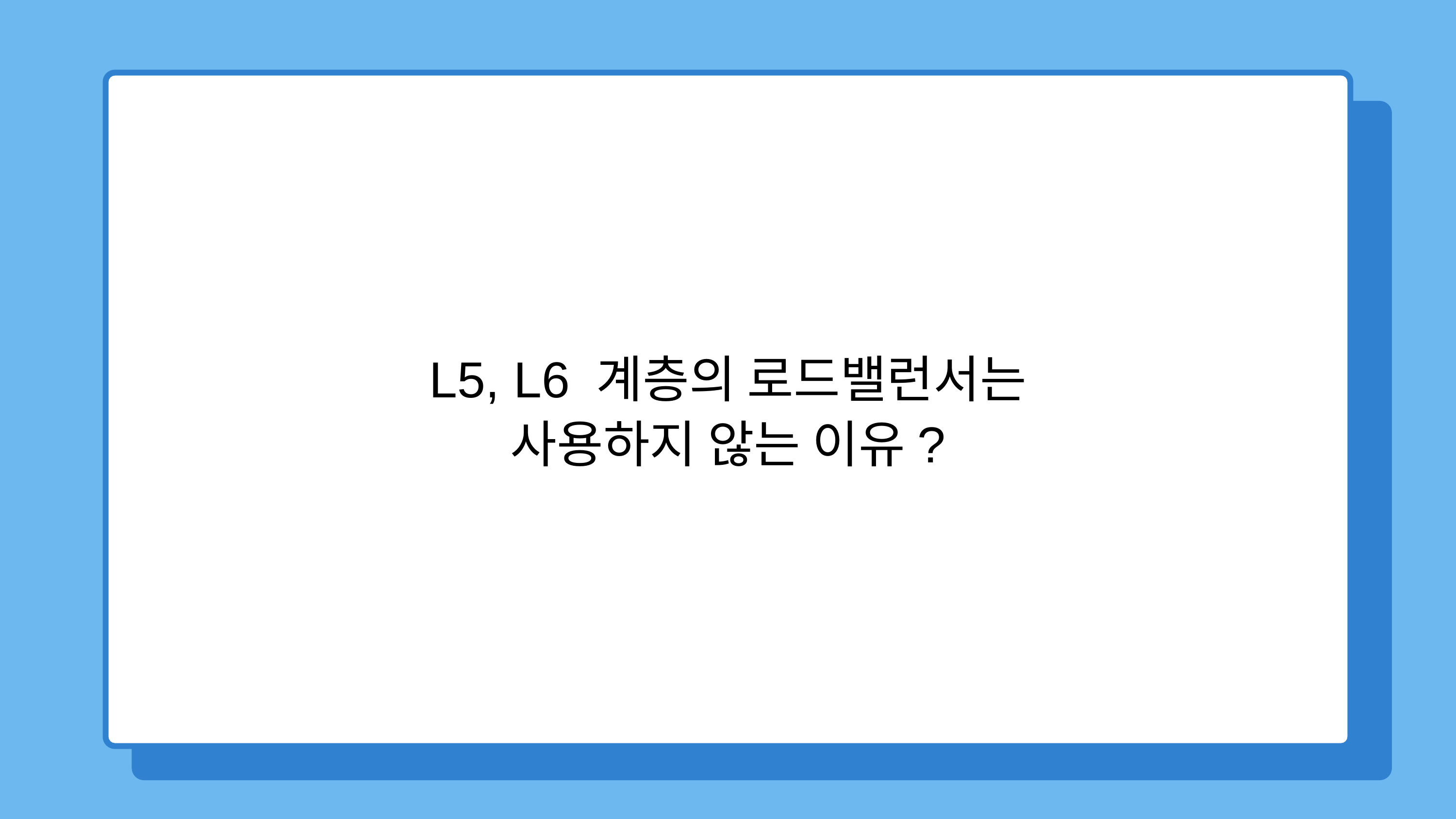

L5, L6 계층의 로드밸런서는 사용하지 않는 이유?